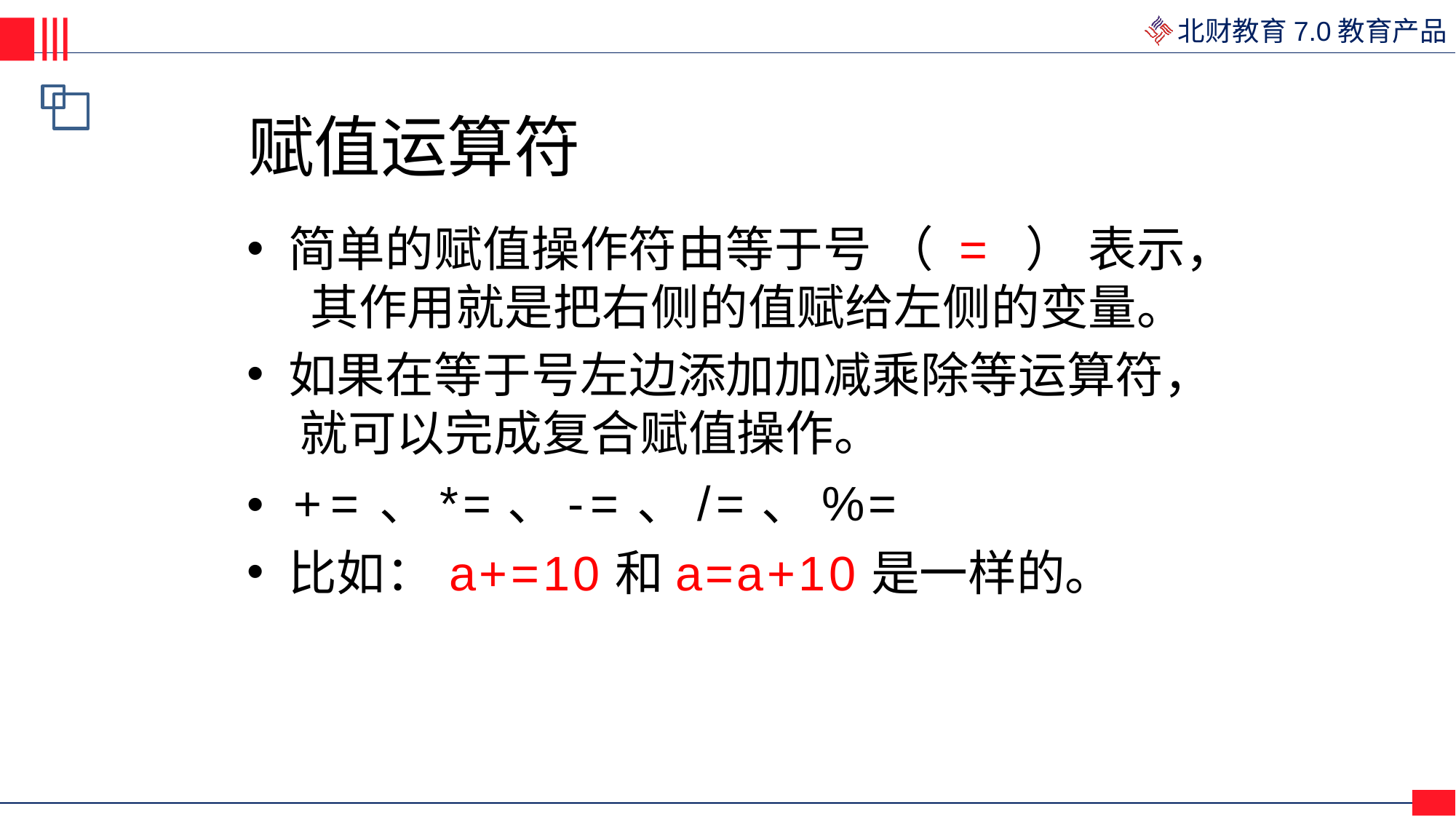

# 赋值运算符
简单的赋值操作符由等于号 （ = ） 表示，  其作用就是把右侧的值赋给左侧的变量。
如果在等于号左边添加加减乘除等运算符， 就可以完成复合赋值操作。
•	+=、*=、-=、/=、%=
比如：a+=10和a=a+10是一样的。